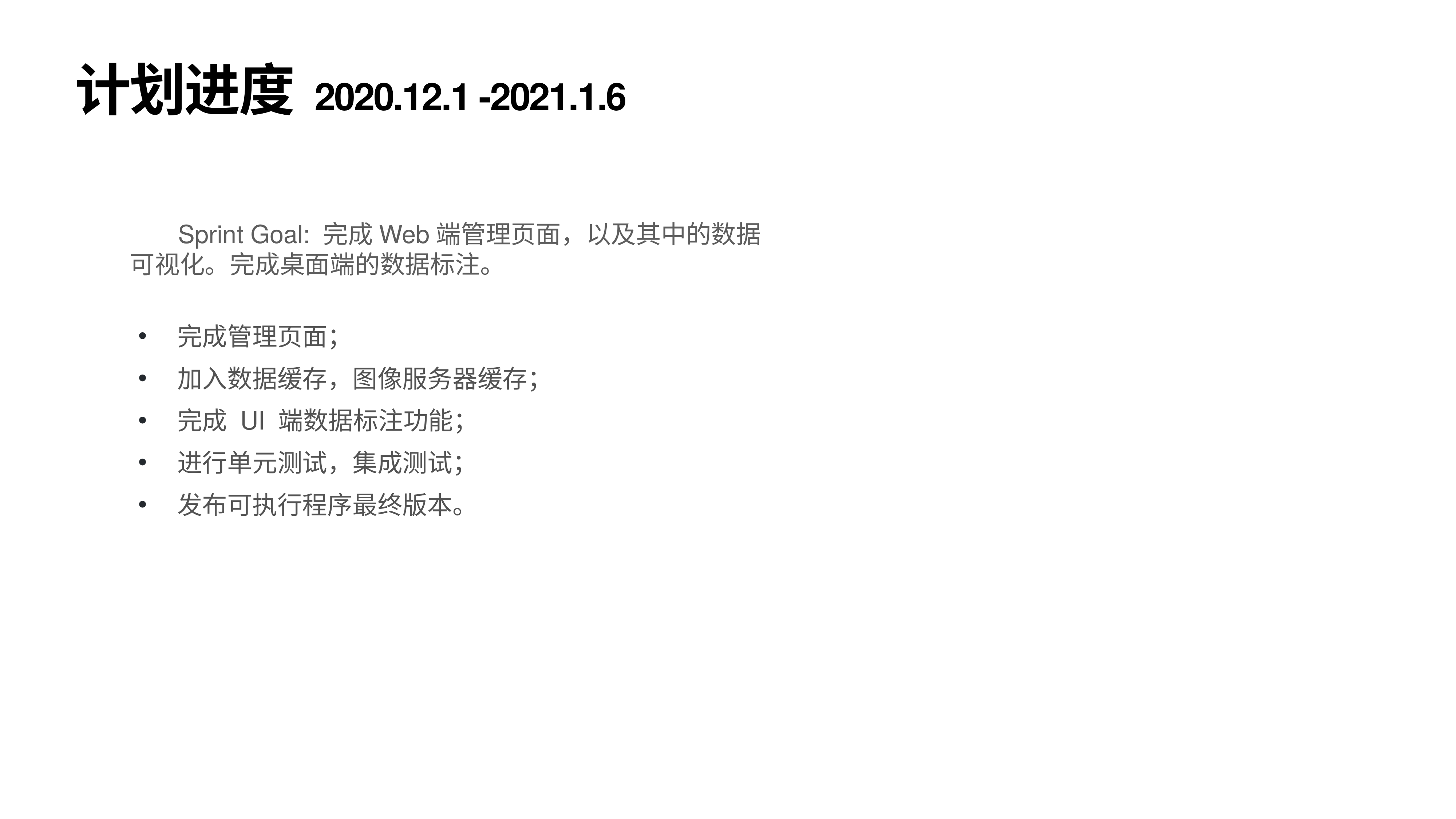

# 计划进度 2020.12.1 -2021.1.6
       Sprint Goal: 完成Web端管理页面，以及其中的数据可视化。完成桌面端的数据标注。

完成管理页面；
加入数据缓存，图像服务器缓存；
完成 UI 端数据标注功能；
进行单元测试，集成测试；
发布可执行程序最终版本。